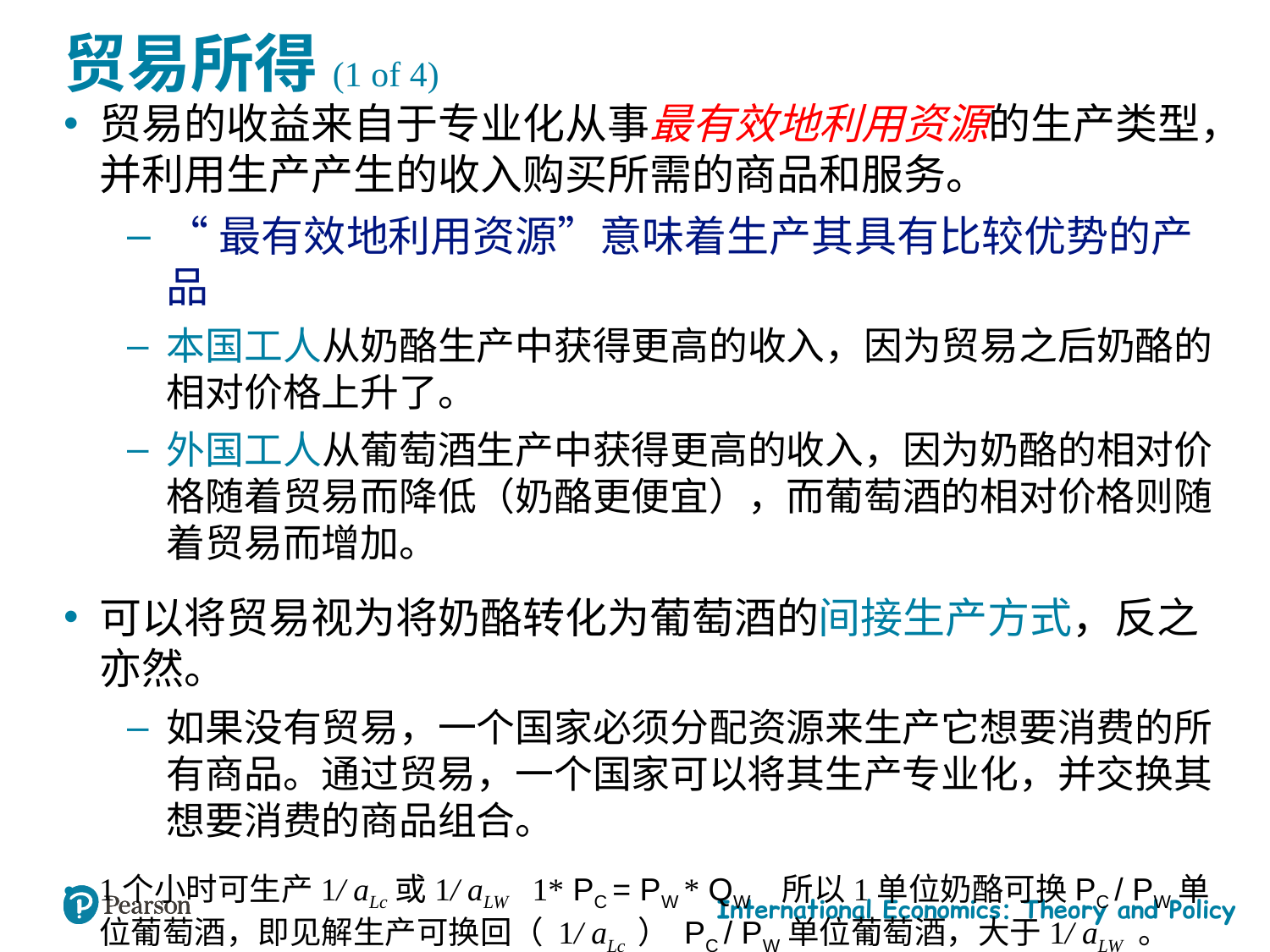

# 贸易所得(1 of 4)
贸易的收益来自于专业化从事最有效地利用资源的生产类型，并利用生产产生的收入购买所需的商品和服务。
“最有效地利用资源”意味着生产其具有比较优势的产品
本国工人从奶酪生产中获得更高的收入，因为贸易之后奶酪的相对价格上升了。
外国工人从葡萄酒生产中获得更高的收入，因为奶酪的相对价格随着贸易而降低（奶酪更便宜），而葡萄酒的相对价格则随着贸易而增加。
可以将贸易视为将奶酪转化为葡萄酒的间接生产方式，反之亦然。
如果没有贸易，一个国家必须分配资源来生产它想要消费的所有商品。通过贸易，一个国家可以将其生产专业化，并交换其想要消费的商品组合。
1个小时可生产1/ aLc或1/ aLW   1* PC = PW * QW   所以1单位奶酪可换PC / PW单位葡萄酒，即见解生产可换回（ 1/ aLc ） PC / PW单位葡萄酒，大于1/ aLW 。